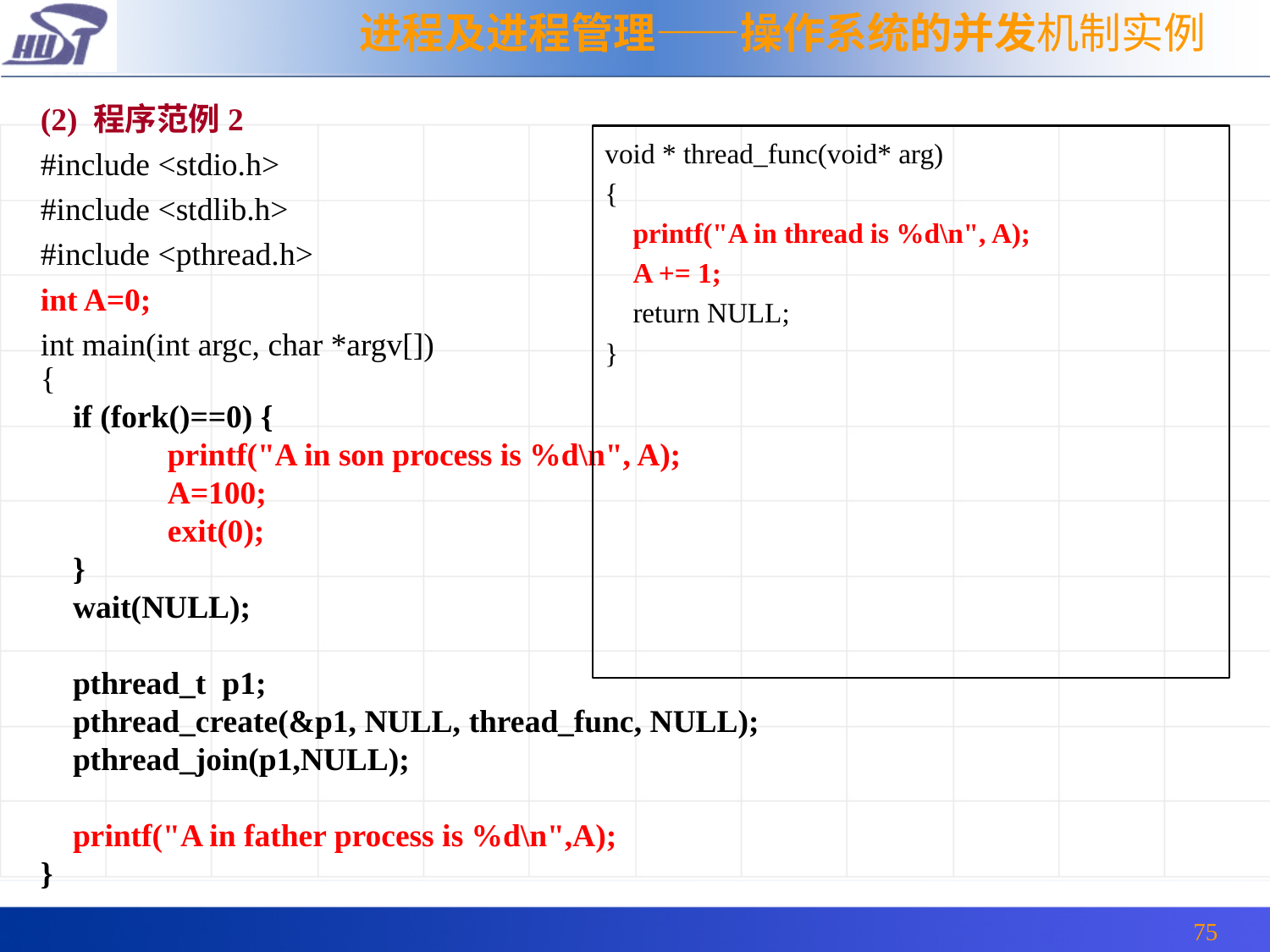

进程及进程管理——操作系统的并发机制实例
(2) 程序范例2
#include <stdio.h>
#include <stdlib.h>
#include <pthread.h>
int A=0;
int main(int argc, char *argv[])
{
    if (fork()==0) {
	printf("A in son process is %d\n", A);
	A=100;
	exit(0);
    }
    wait(NULL);

    pthread_t  p1;
    pthread_create(&p1, NULL, thread_func, NULL);
    pthread_join(p1,NULL);

    printf("A in father process is %d\n",A);
}
void * thread_func(void* arg)
{
    printf("A in thread is %d\n", A);
    A += 1;
    return NULL;
}
75